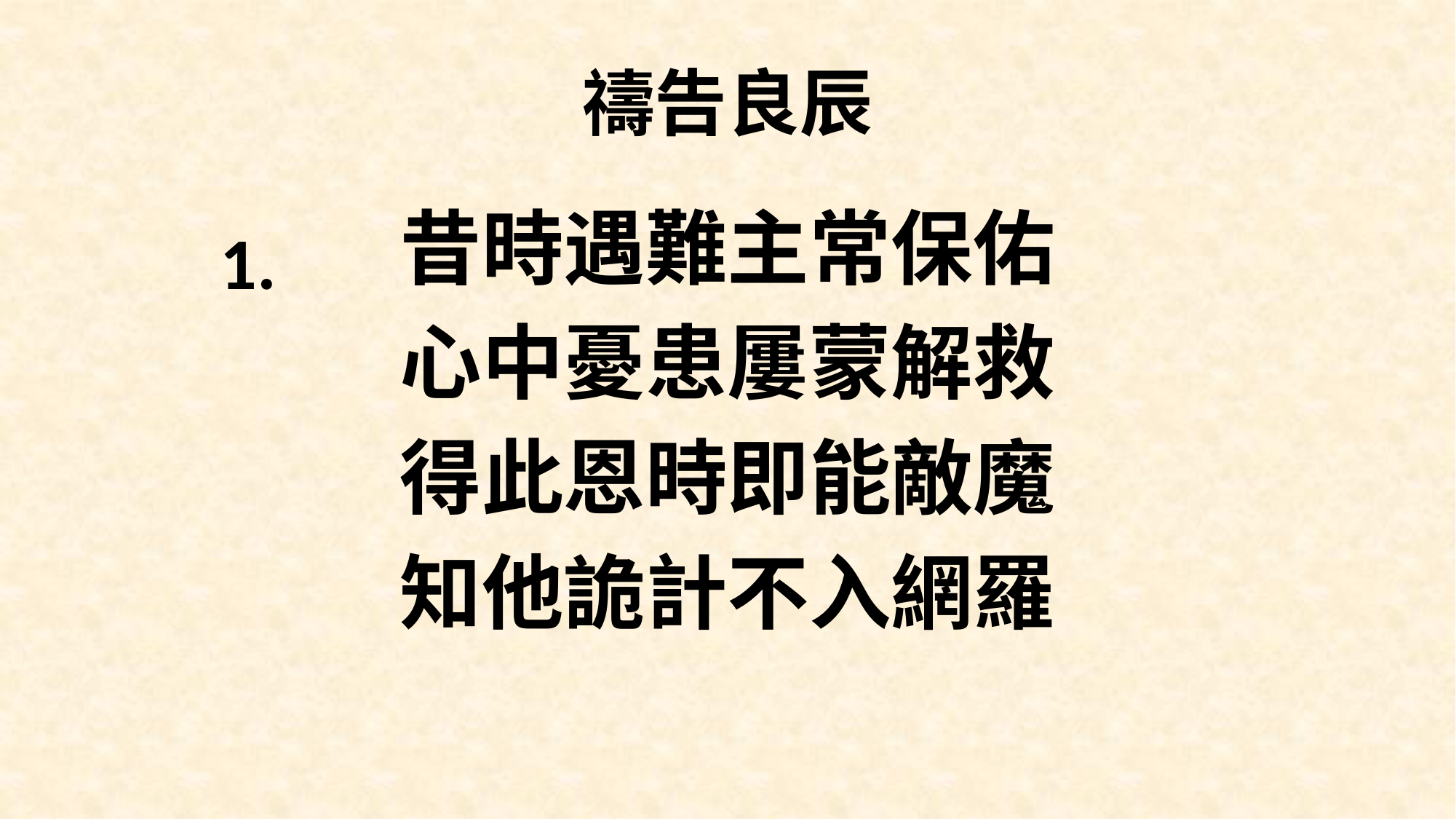

# 禱告良辰
昔時遇難主常保佑
心中憂患屢蒙解救
得此恩時即能敵魔
知他詭計不入網羅
1.